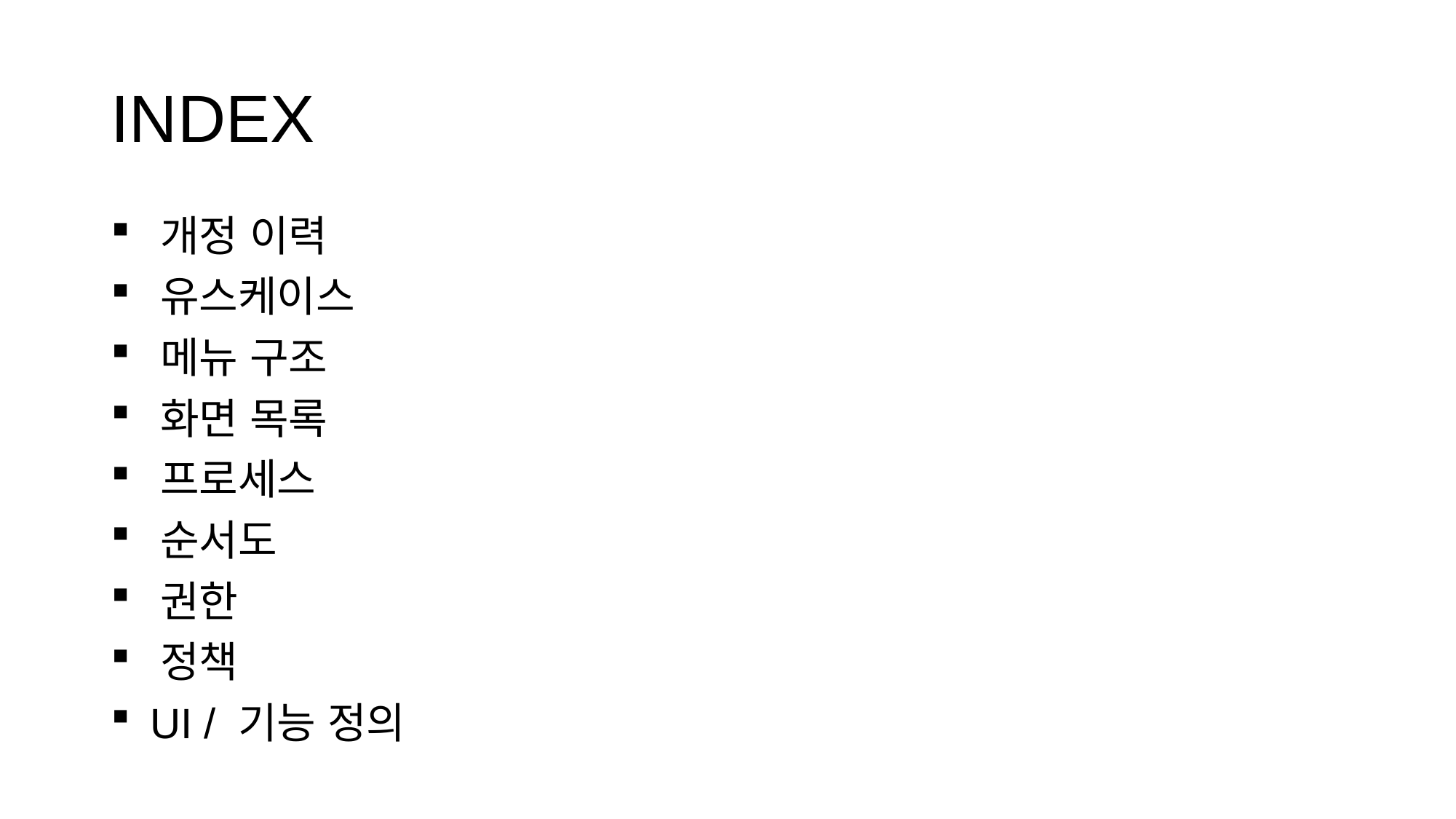

# INDEX
 개정 이력
 유스케이스
 메뉴 구조
 화면 목록
 프로세스
 순서도
 권한
 정책
 UI / 기능 정의